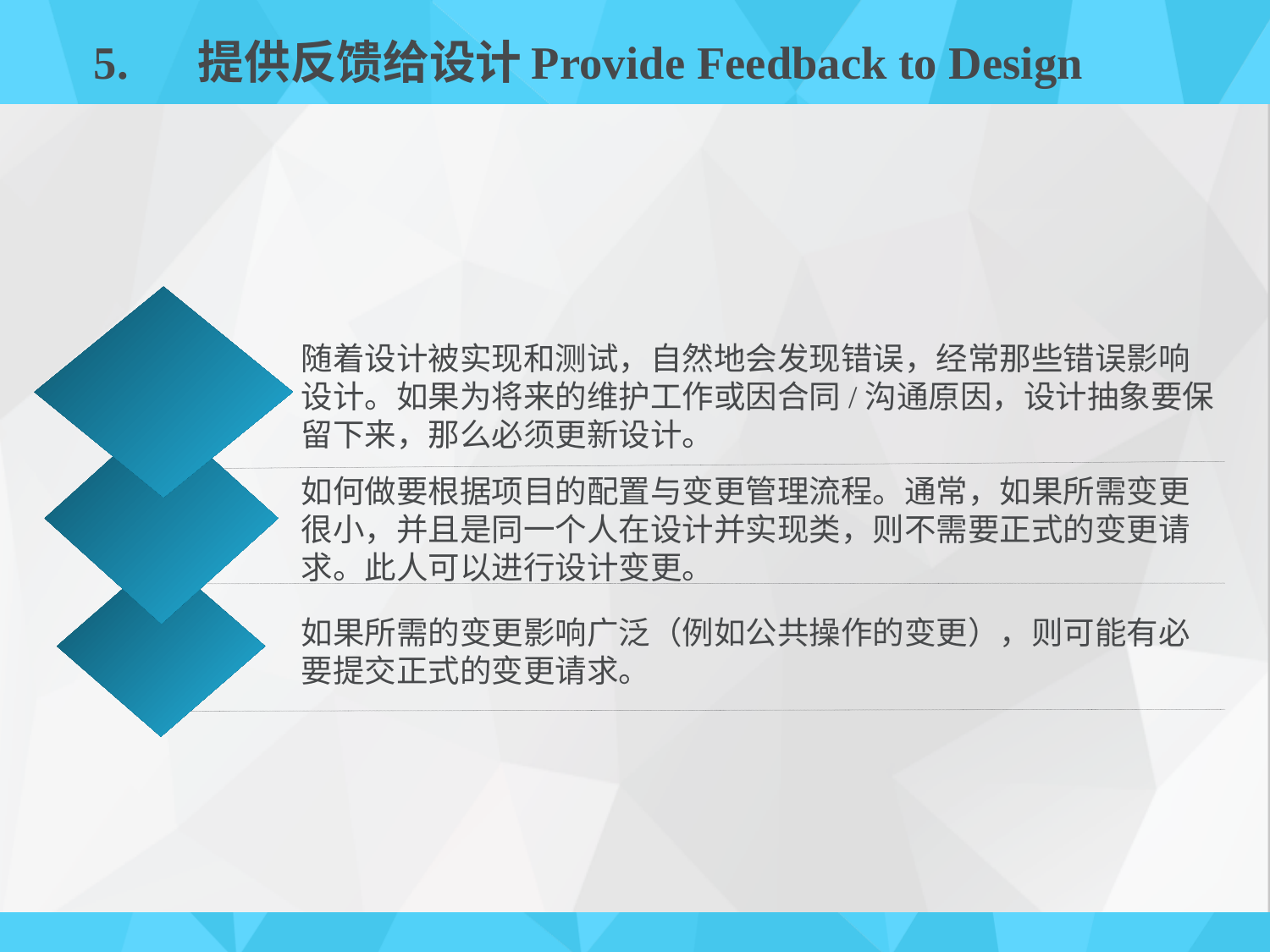

# 5.	提供反馈给设计Provide Feedback to Design

随着设计被实现和测试，自然地会发现错误，经常那些错误影响设计。如果为将来的维护工作或因合同/沟通原因，设计抽象要保留下来，那么必须更新设计。

如何做要根据项目的配置与变更管理流程。通常，如果所需变更很小，并且是同一个人在设计并实现类，则不需要正式的变更请求。此人可以进行设计变更。

如果所需的变更影响广泛（例如公共操作的变更），则可能有必要提交正式的变更请求。